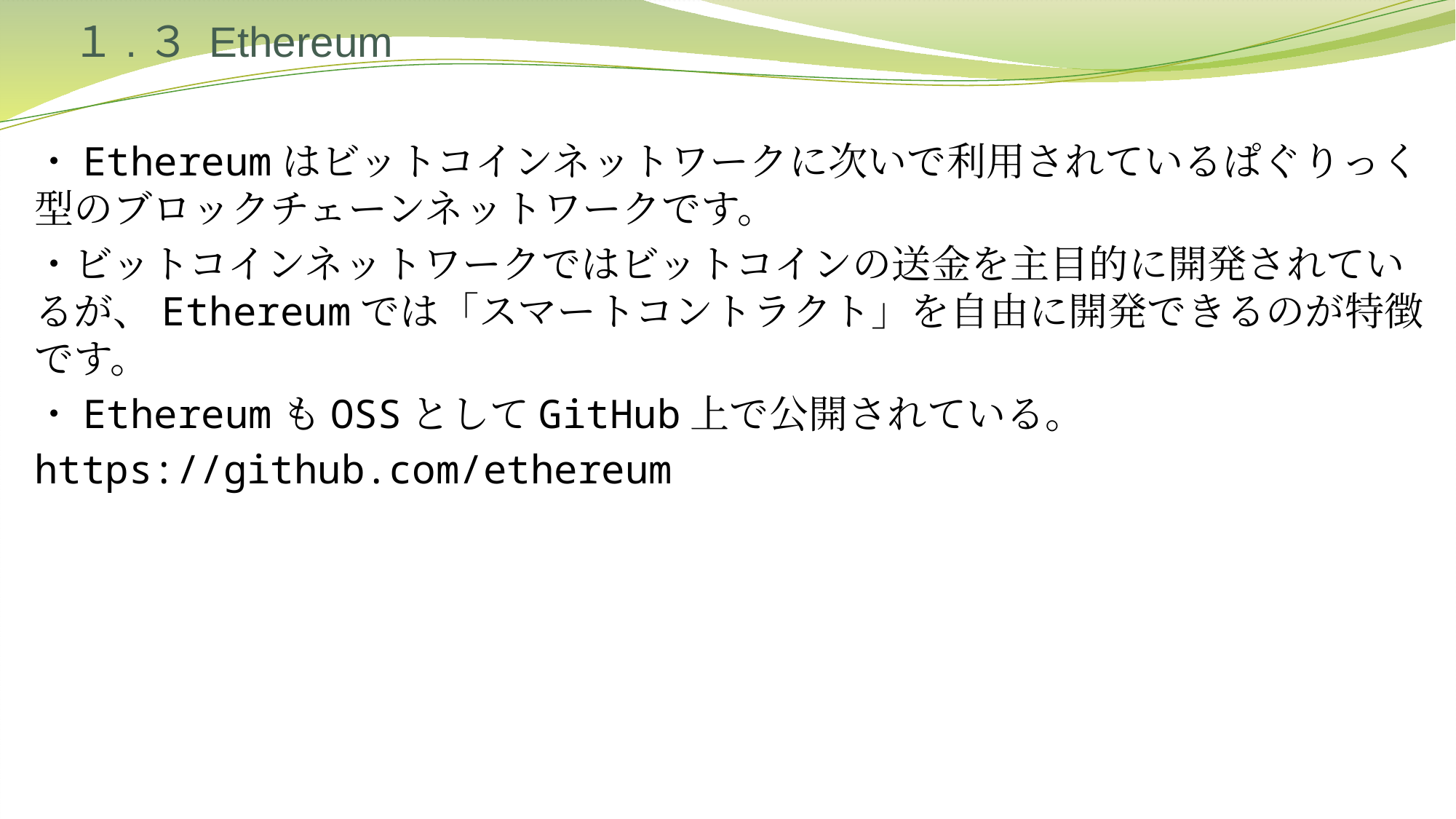

# １.３ Ethereum
・Ethereumはビットコインネットワークに次いで利用されているぱぐりっく型のブロックチェーンネットワークです。
・ビットコインネットワークではビットコインの送金を主目的に開発されているが、Ethereumでは「スマートコントラクト」を自由に開発できるのが特徴です。
・EthereumもOSSとしてGitHub上で公開されている。
https://github.com/ethereum